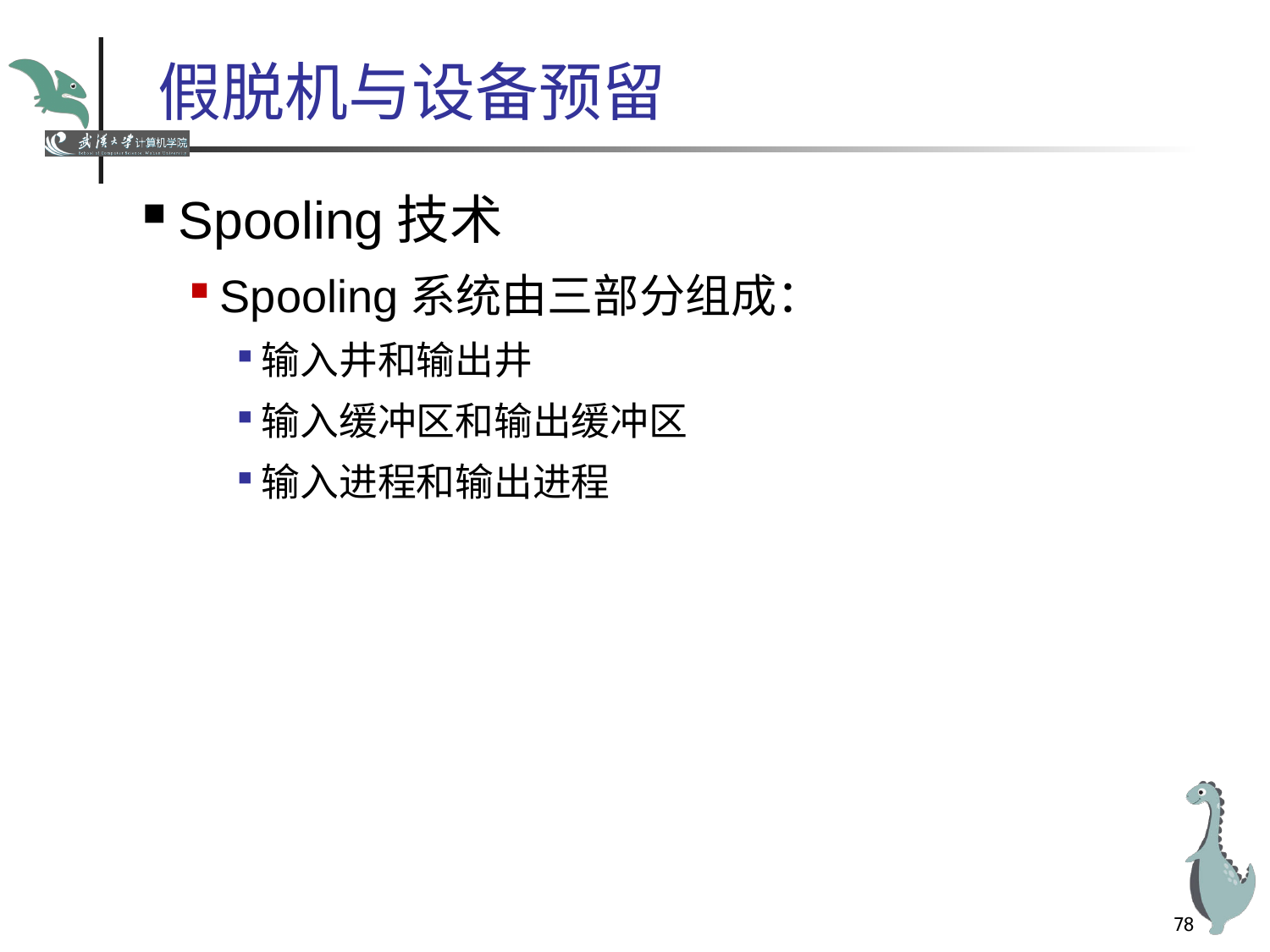

# 假脱机与设备预留
Spooling技术
Spooling系统由三部分组成：
输入井和输出井
输入缓冲区和输出缓冲区
输入进程和输出进程
78